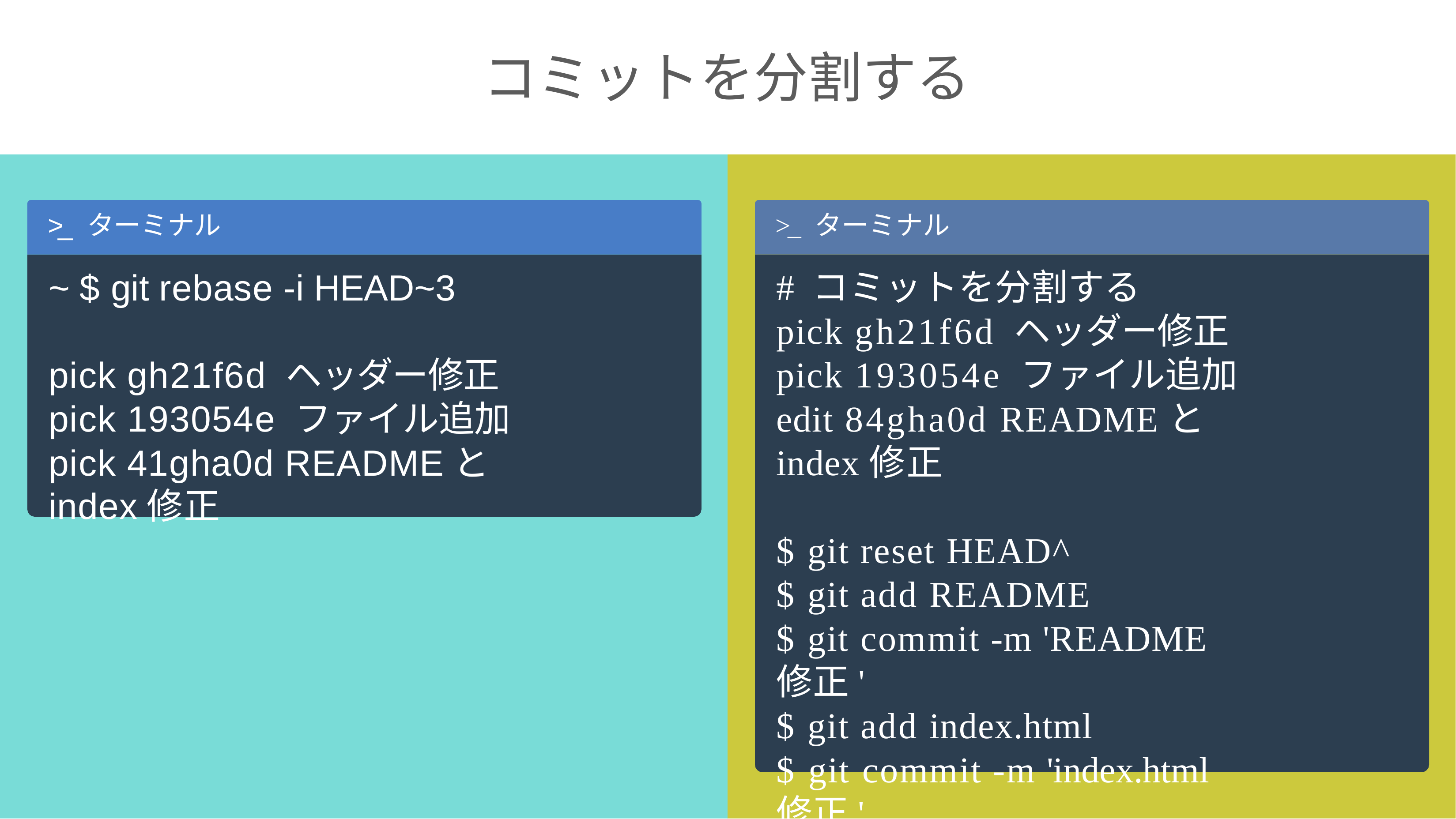

# コミットを分割する

>_ ターミナル
~ $ git rebase -i HEAD~3
pick gh21f6d ヘッダー修正 pick 193054e ファイル追加
pick 41gha0d READMEとindex修正
>_ ターミナル
# コミットを分割する  pick gh21f6d ヘッダー修正
pick 193054e ファイル追加
edit 84gha0d READMEとindex修正
$ git reset HEAD^
$ git add README
$ git commit -m 'README修正'
$ git add index.html
$ git commit -m 'index.html修正'
$ git rebase --continue